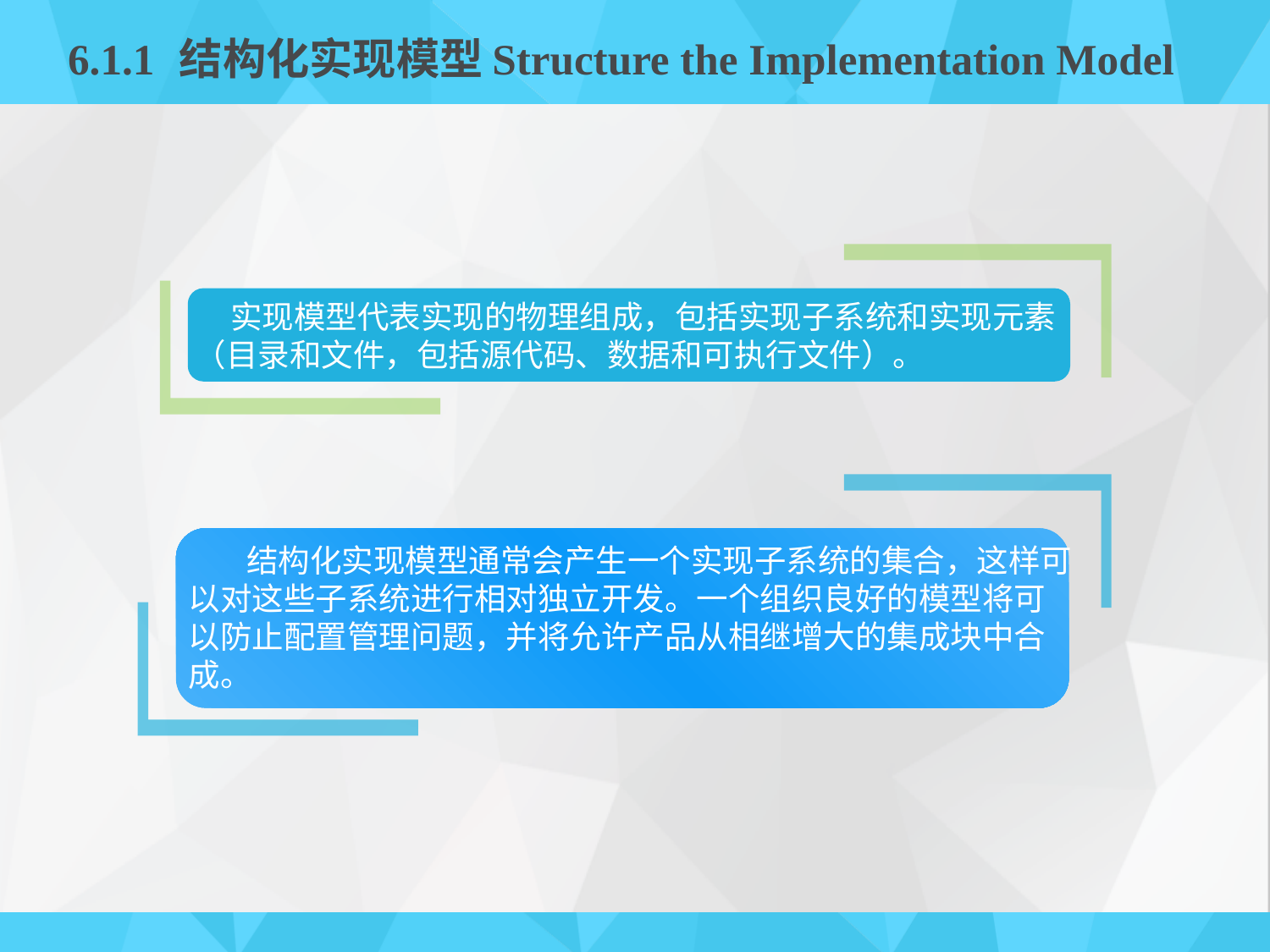

# 6.1.1	结构化实现模型Structure the Implementation Model

    实现模型代表实现的物理组成，包括实现子系统和实现元素（目录和文件，包括源代码、数据和可执行文件）。

       结构化实现模型通常会产生一个实现子系统的集合，这样可以对这些子系统进行相对独立开发。一个组织良好的模型将可以防止配置管理问题，并将允许产品从相继增大的集成块中合成。